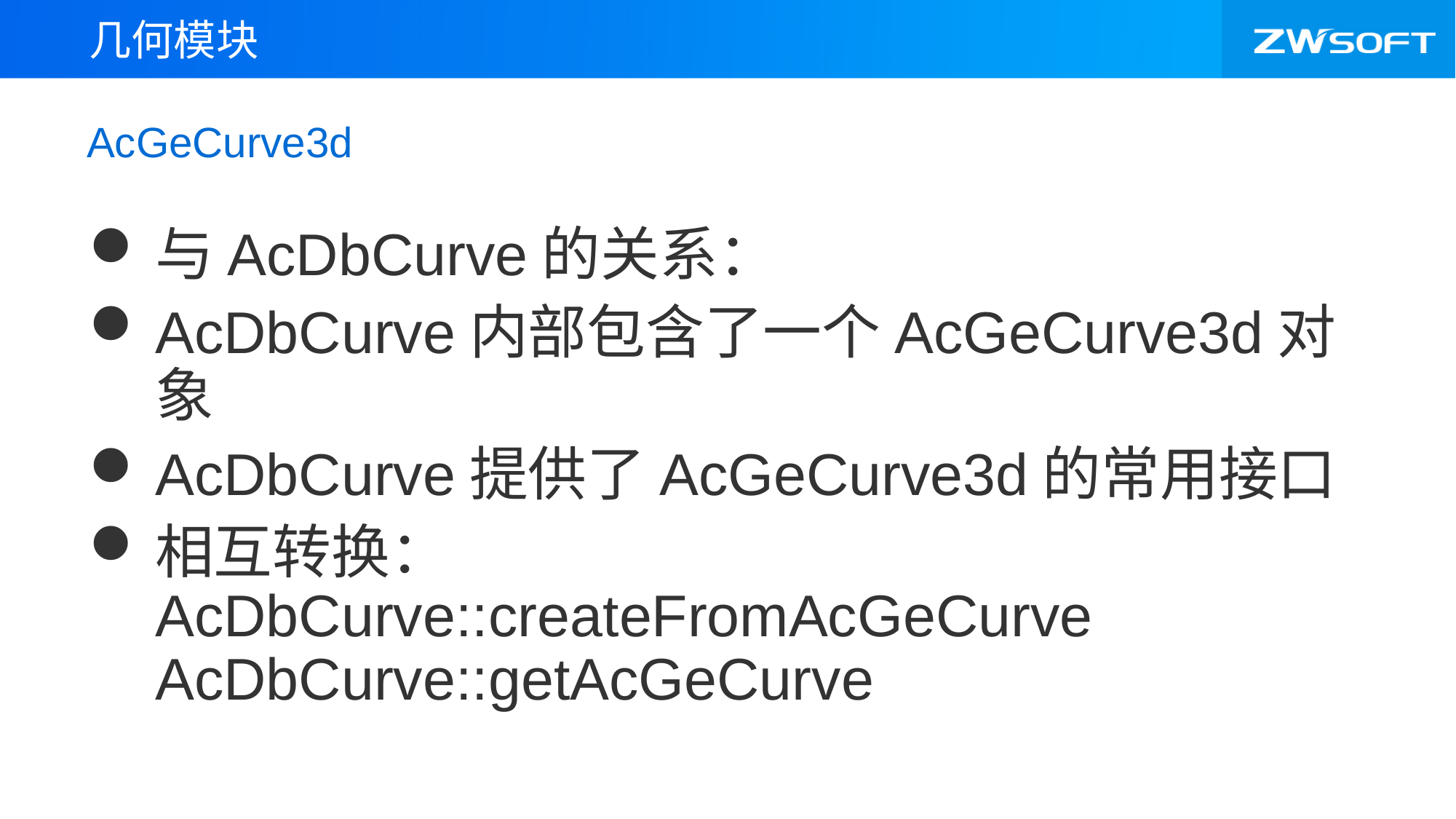

几何模块
# AcGeCurve3d
与AcDbCurve的关系：
AcDbCurve内部包含了一个AcGeCurve3d对象
AcDbCurve提供了AcGeCurve3d的常用接口
相互转换：AcDbCurve::createFromAcGeCurve AcDbCurve::getAcGeCurve